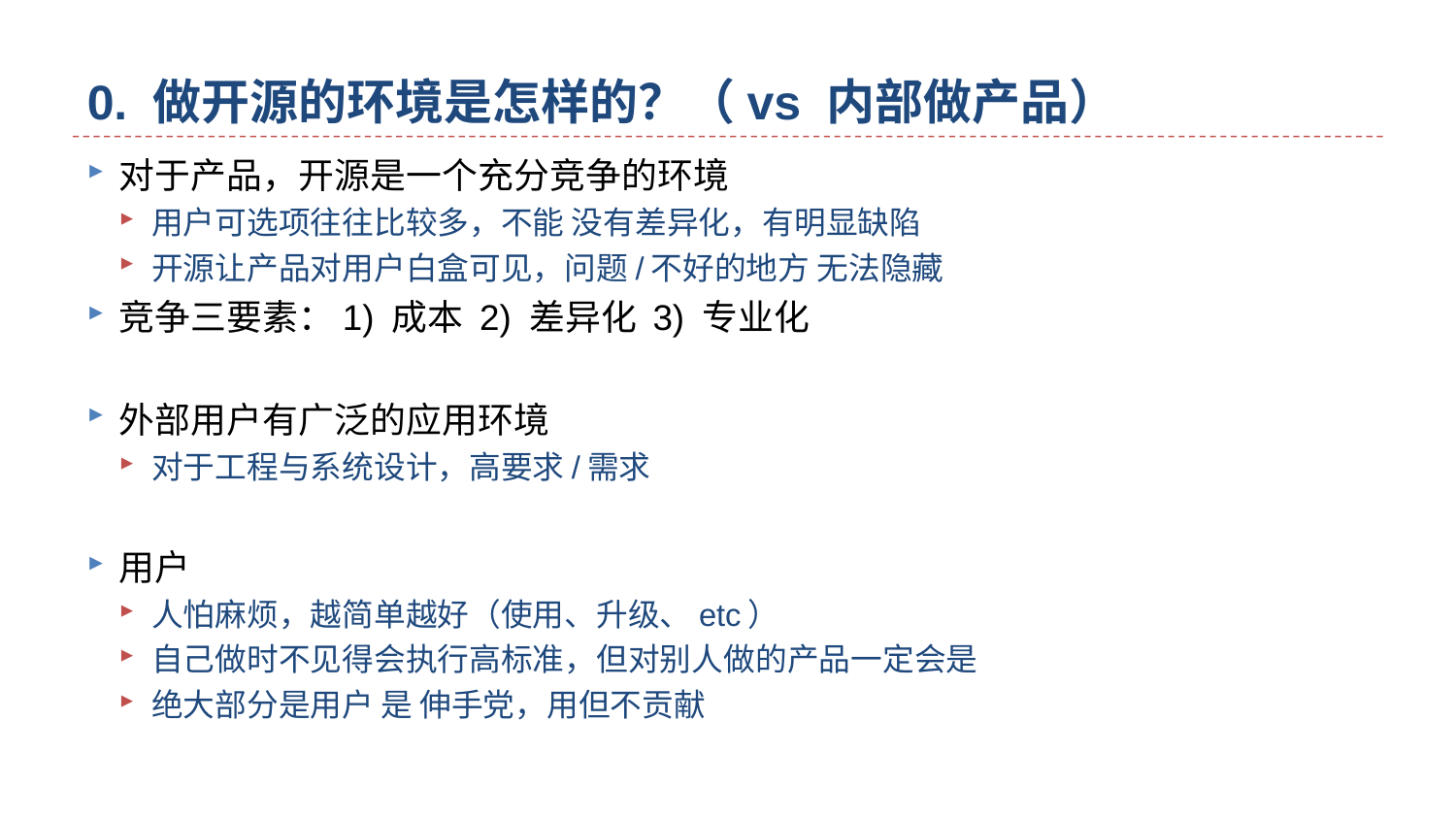

# 0. 做开源的环境是怎样的？（vs 内部做产品）
对于产品，开源是一个充分竞争的环境
用户可选项往往比较多，不能 没有差异化，有明显缺陷
开源让产品对用户白盒可见，问题/不好的地方 无法隐藏
竞争三要素：1) 成本 2) 差异化 3) 专业化

外部用户有广泛的应用环境
对于工程与系统设计，高要求/需求

用户
人怕麻烦，越简单越好（使用、升级、etc）
自己做时不见得会执行高标准，但对别人做的产品一定会是
绝大部分是用户 是 伸手党，用但不贡献